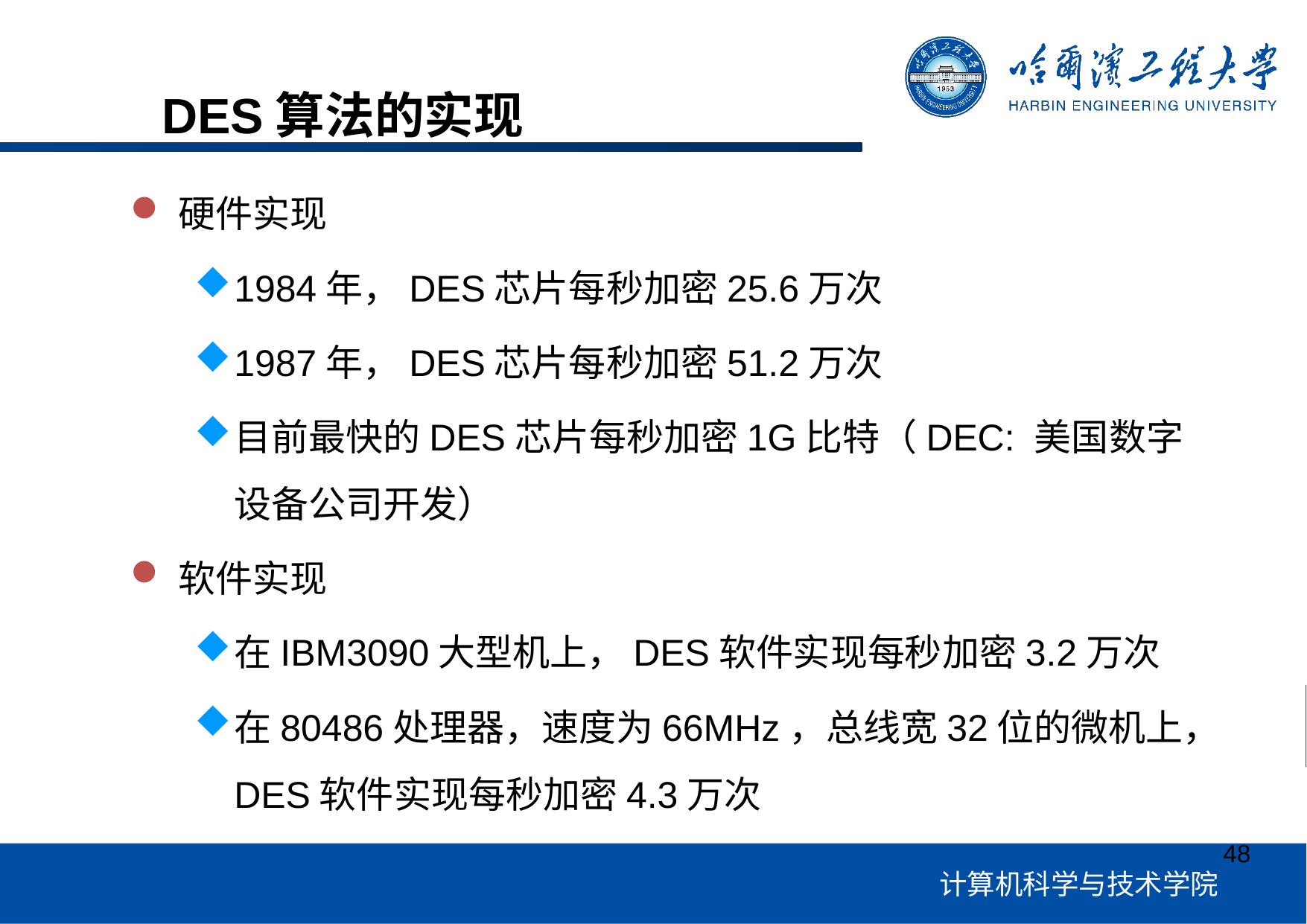

DES算法的实现
硬件实现
1984年，DES芯片每秒加密25.6万次
1987年，DES芯片每秒加密51.2万次
目前最快的DES芯片每秒加密1G比特（DEC: 美国数字设备公司开发）
软件实现
在IBM3090大型机上，DES软件实现每秒加密3.2万次
在80486处理器，速度为66MHz，总线宽32位的微机上，DES软件实现每秒加密4.3万次

48